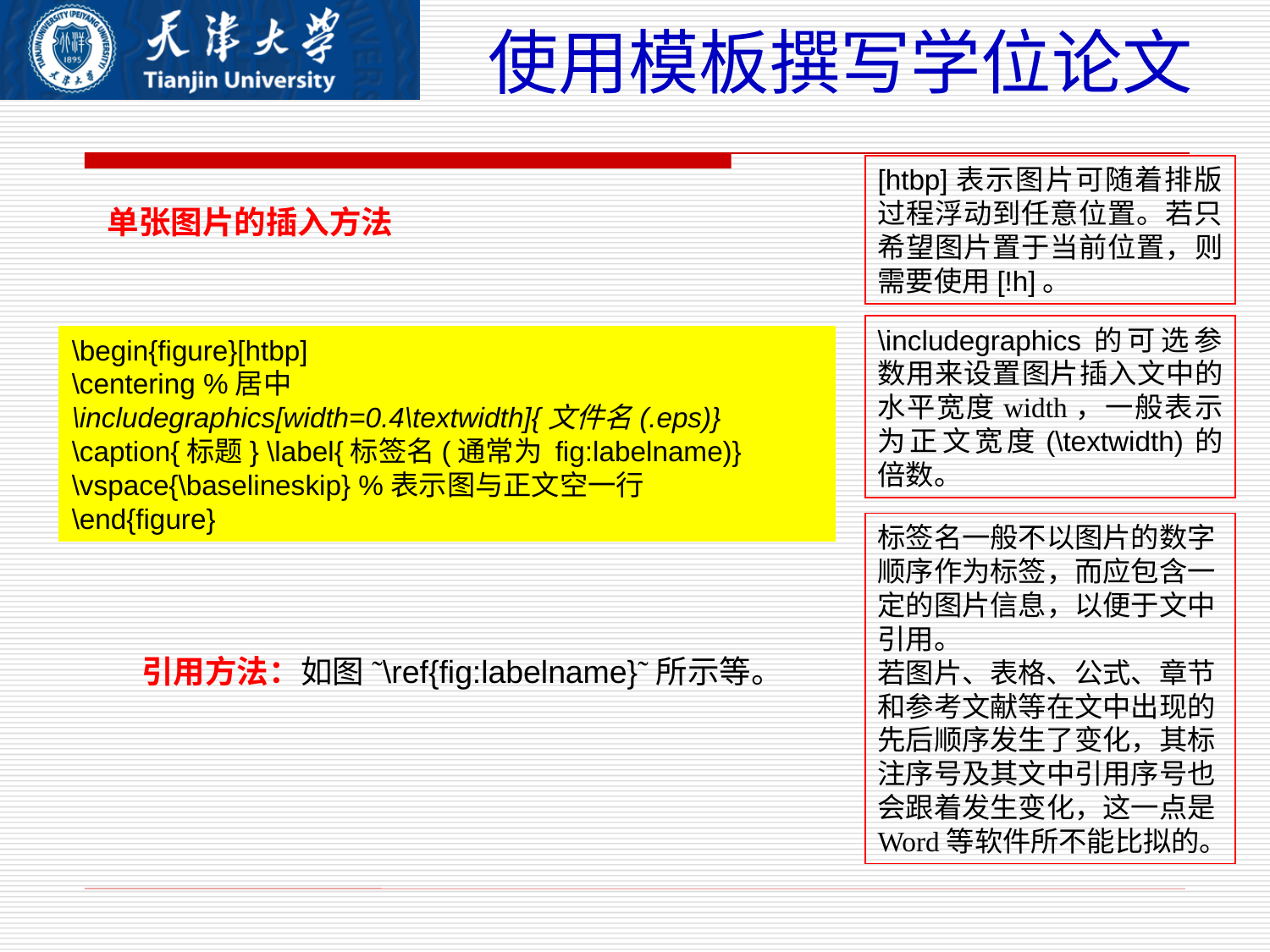

# 使用模板撰写学位论文
[htbp]表示图片可随着排版过程浮动到任意位置。若只希望图片置于当前位置，则需要使用[!h]。
单张图片的插入方法
\includegraphics的可选参数用来设置图片插入文中的水平宽度width，一般表示为正文宽度(\textwidth)的倍数。
\begin{figure}[htbp]
\centering %居中
\includegraphics[width=0.4\textwidth]{文件名(.eps)}
\caption{标题} \label{标签名(通常为 fig:labelname)}
\vspace{\baselineskip} %表示图与正文空一行
\end{figure}
标签名一般不以图片的数字顺序作为标签，而应包含一定的图片信息，以便于文中引用。
若图片、表格、公式、章节和参考文献等在文中出现的先后顺序发生了变化，其标注序号及其文中引用序号也会跟着发生变化，这一点是Word等软件所不能比拟的。
引用方法：如图˜\ref{fig:labelname}˜所示等。